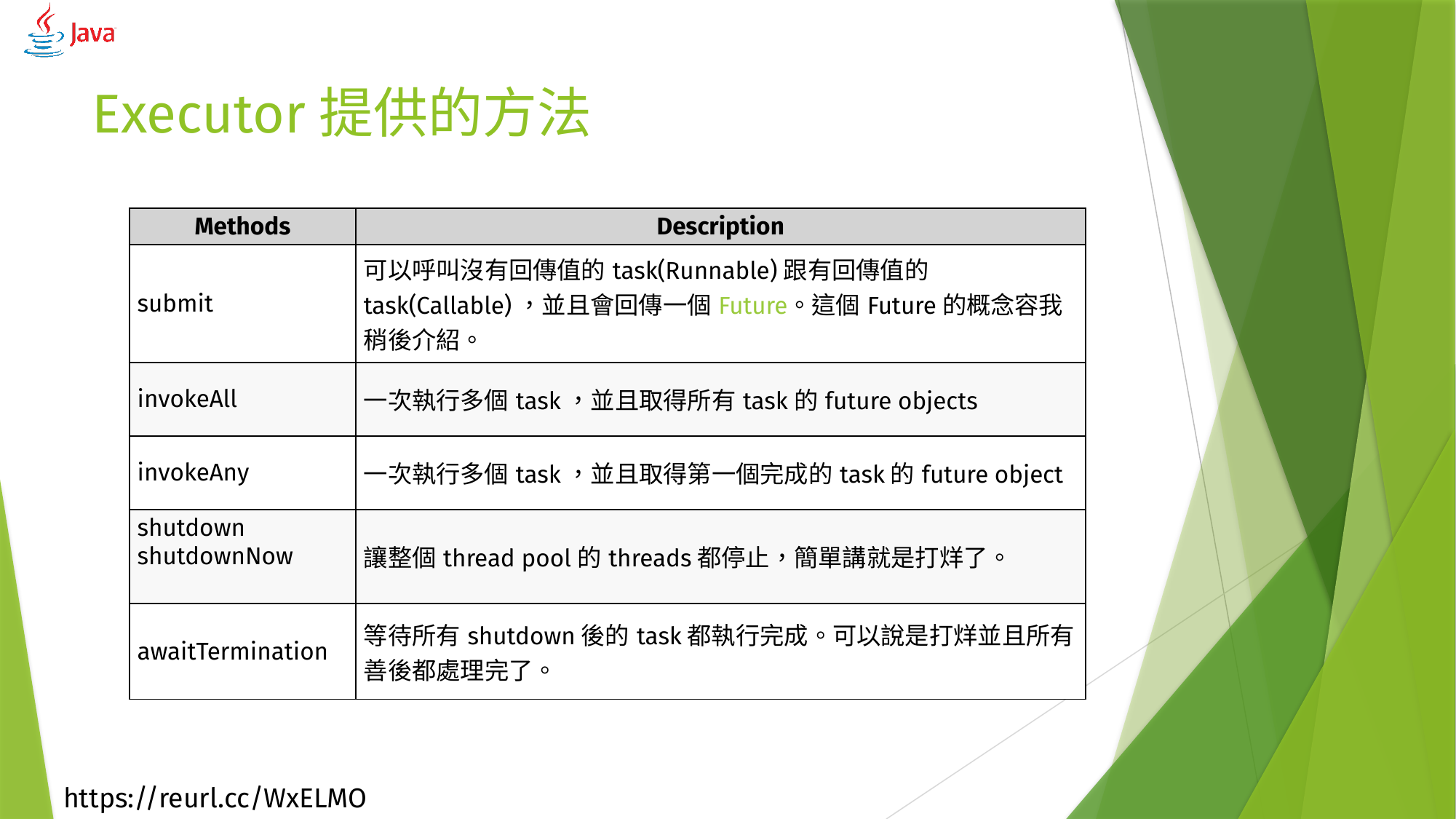

# Executor提供的方法
| Methods | Description |
| --- | --- |
| submit | 可以呼叫沒有回傳值的task(Runnable)跟有回傳值的task(Callable)，並且會回傳一個Future。這個Future的概念容我稍後介紹。 |
| invokeAll | 一次執行多個task，並且取得所有task的future objects |
| invokeAny | 一次執行多個task，並且取得第一個完成的task的future object |
| shutdown shutdownNow | 讓整個thread pool的threads都停止，簡單講就是打烊了。 |
| awaitTermination | 等待所有shutdown後的task都執行完成。可以說是打烊並且所有善後都處理完了。 |